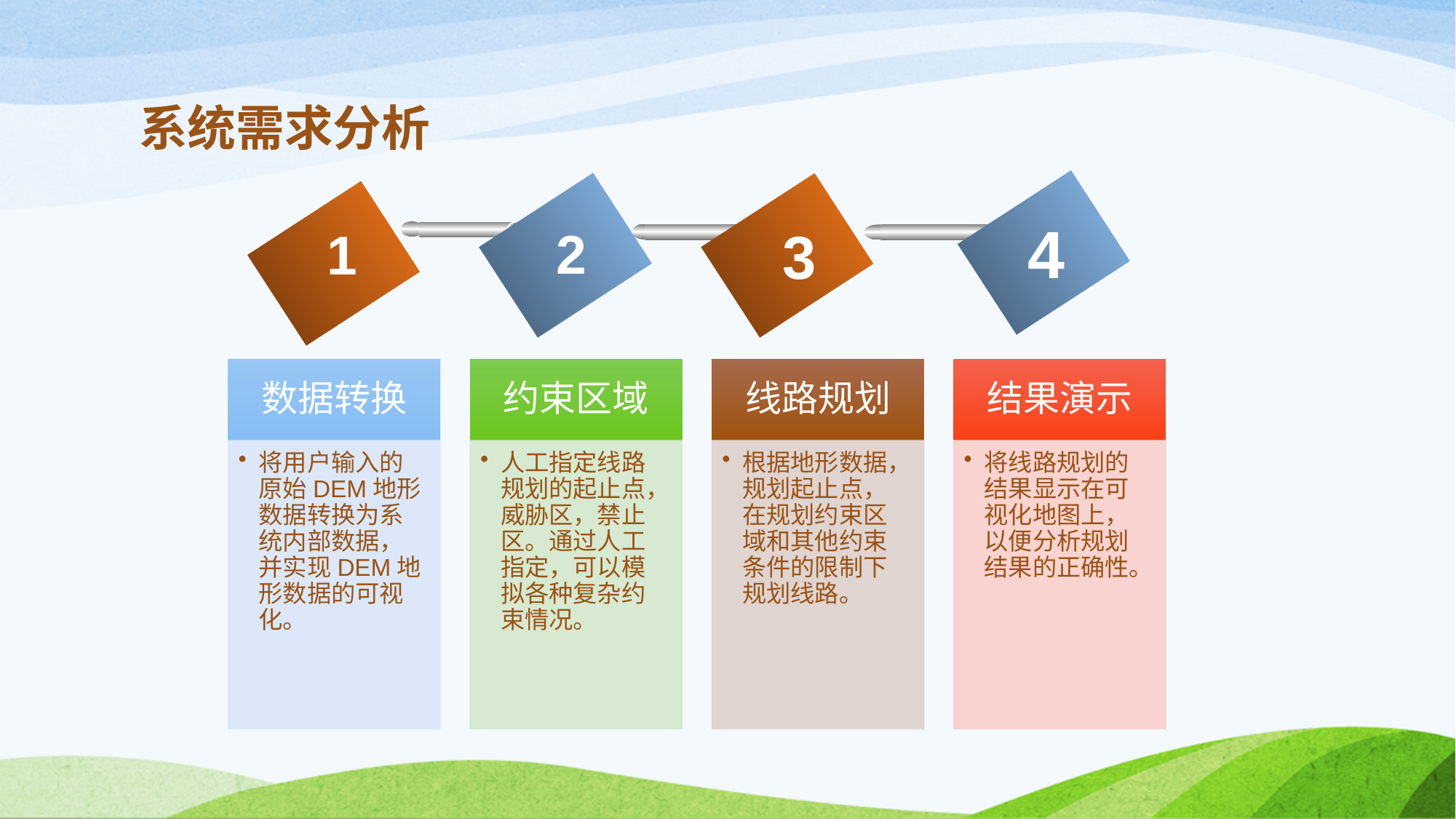

系统需求分析

4
3
2
1
数据转换
将用户输入的原始DEM地形数据转换为系统内部数据，并实现DEM地形数据的可视化。
约束区域
人工指定线路规划的起止点，威胁区，禁止区。通过人工指定，可以模拟各种复杂约束情况。
线路规划
根据地形数据，规划起止点，在规划约束区域和其他约束条件的限制下规划线路。
结果演示
将线路规划的结果显示在可视化地图上，以便分析规划结果的正确性。